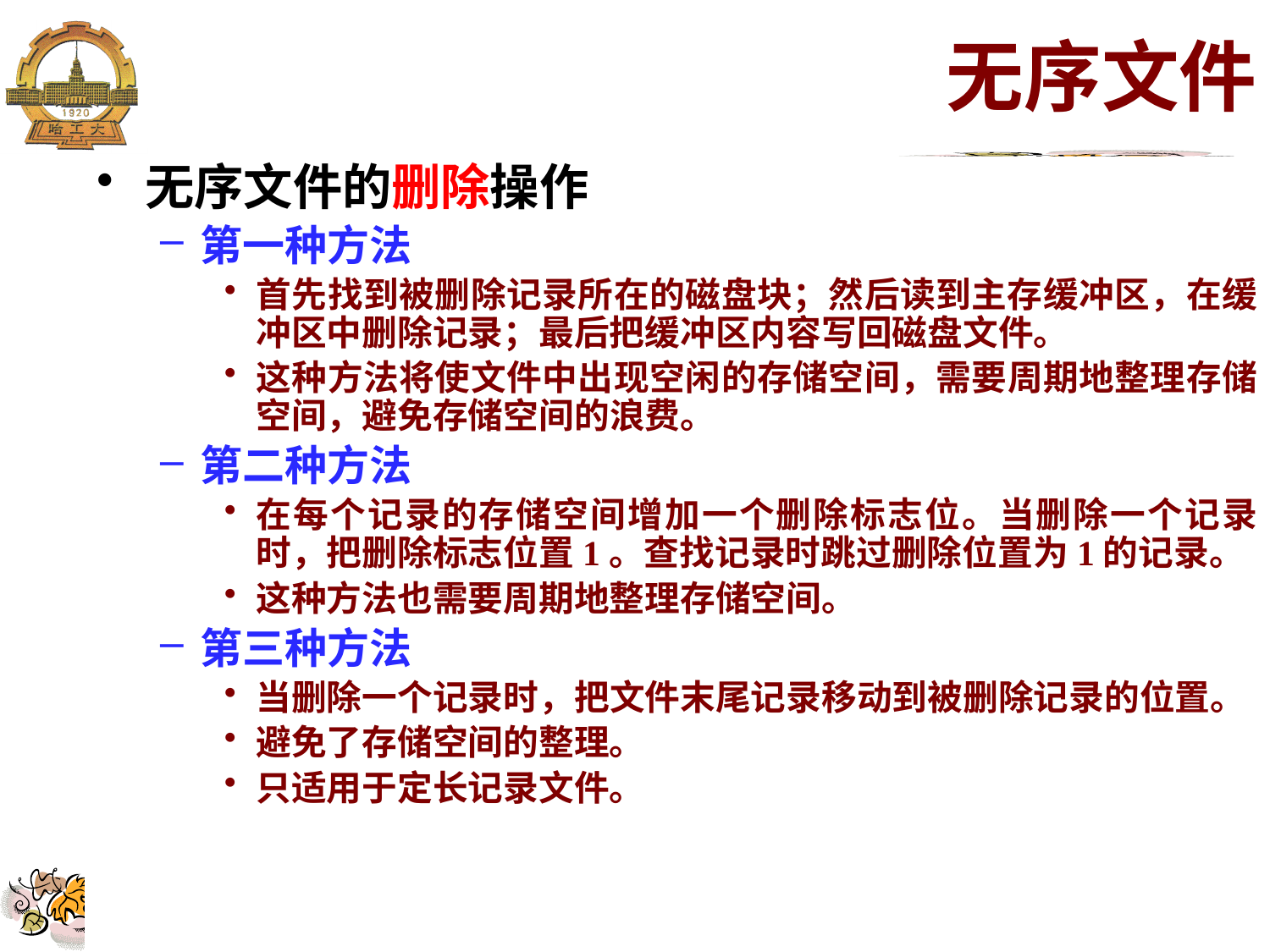

# 无序文件
无序文件的删除操作
第一种方法
首先找到被删除记录所在的磁盘块；然后读到主存缓冲区，在缓冲区中删除记录；最后把缓冲区内容写回磁盘文件。
这种方法将使文件中出现空闲的存储空间，需要周期地整理存储空间，避免存储空间的浪费。
第二种方法
在每个记录的存储空间增加一个删除标志位。当删除一个记录时，把删除标志位置1。查找记录时跳过删除位置为1的记录。
这种方法也需要周期地整理存储空间。
第三种方法
当删除一个记录时，把文件末尾记录移动到被删除记录的位置。
避免了存储空间的整理。
只适用于定长记录文件。
2021/4/18
HIT-DBLAB
135